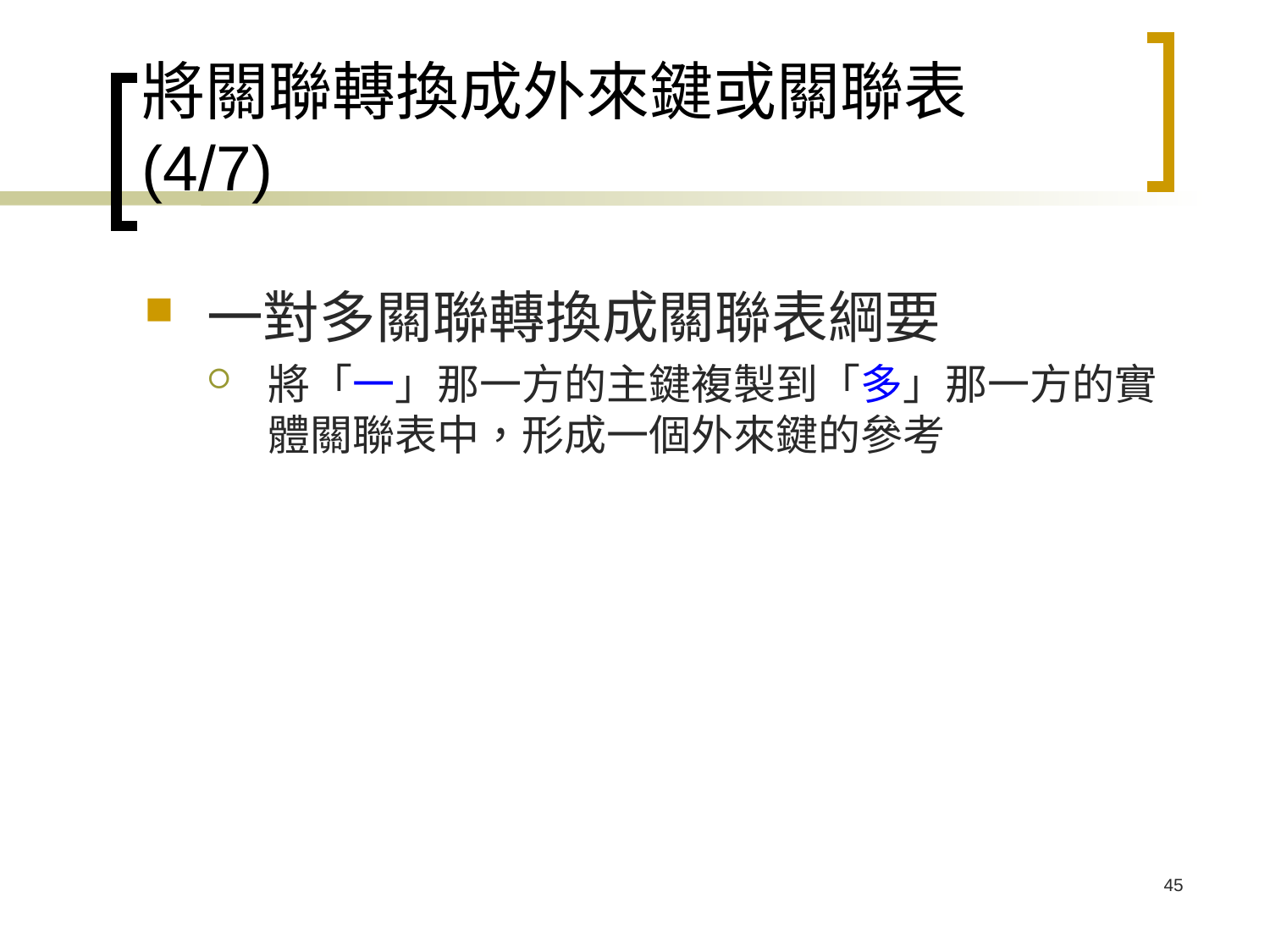

# 將關聯轉換成外來鍵或關聯表 (4/7)
一對多關聯轉換成關聯表綱要
將「一」那一方的主鍵複製到「多」那一方的實體關聯表中，形成一個外來鍵的參考
45